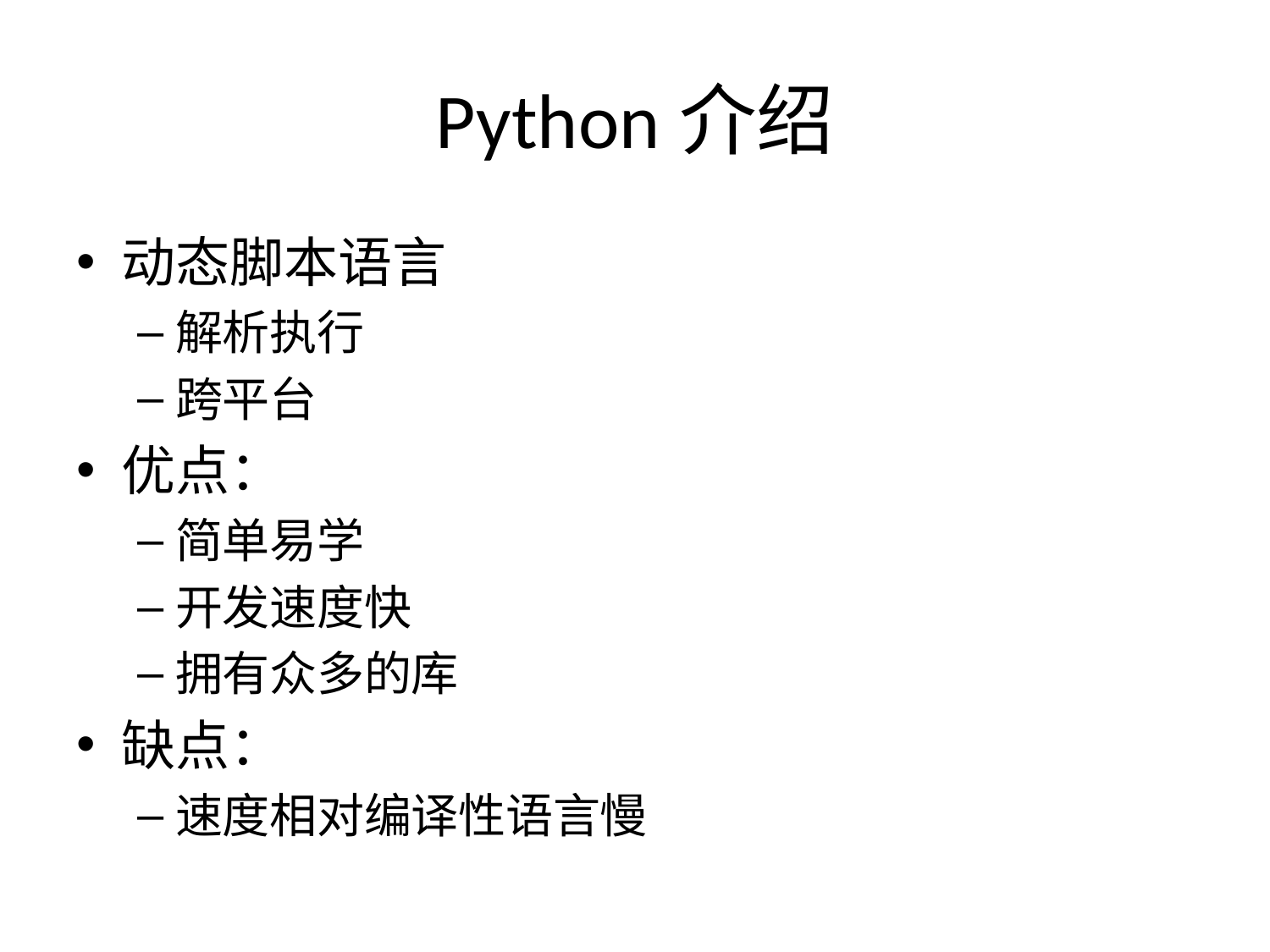

# Python介绍
动态脚本语言
解析执行
跨平台
优点：
简单易学
开发速度快
拥有众多的库
缺点：
速度相对编译性语言慢